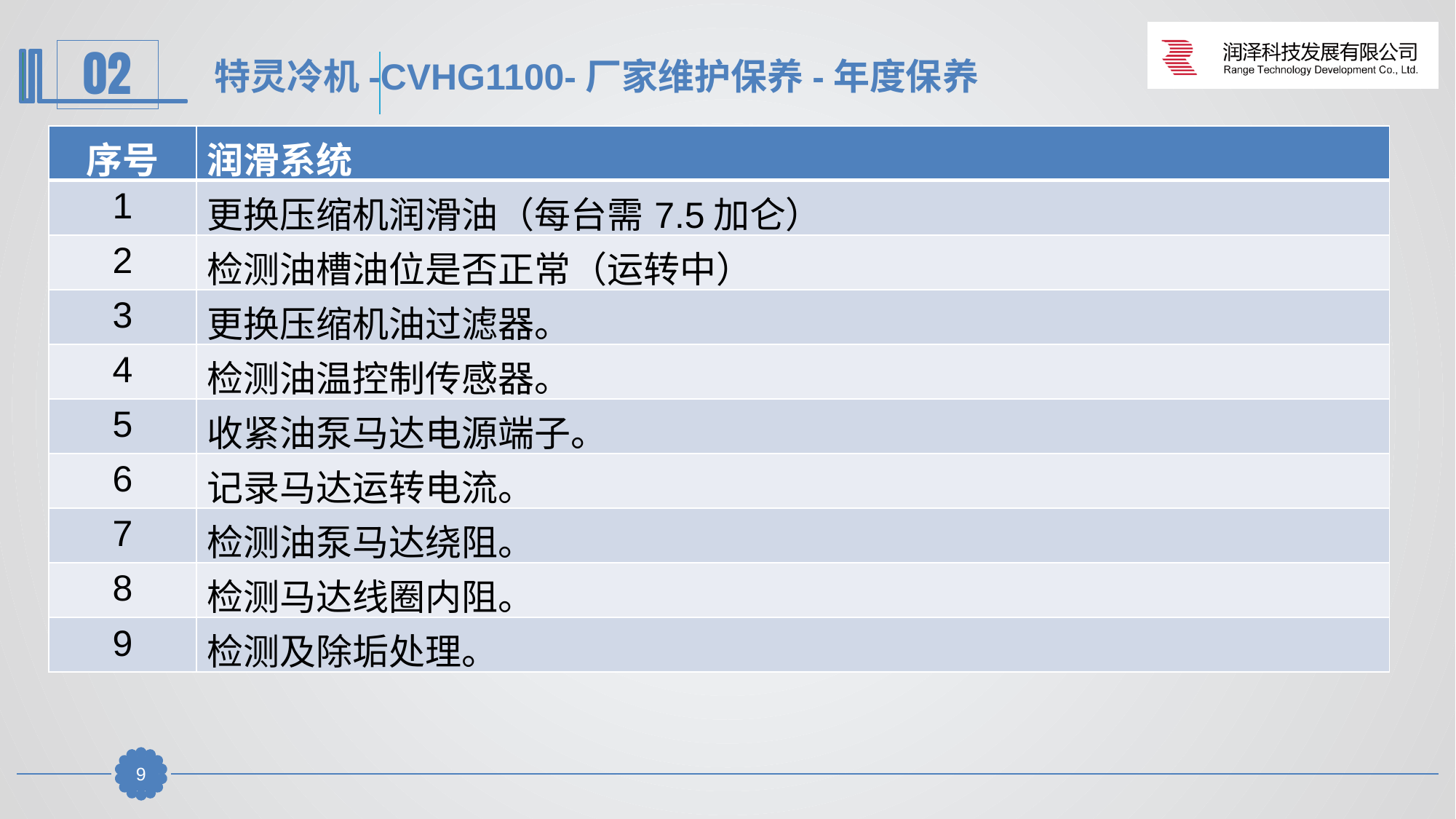

特灵冷机-CVHG1100-厂家维护保养-年度保养
| 序号 | 润滑系统 |
| --- | --- |
| 1 | 更换压缩机润滑油（每台需7.5加仑） |
| 2 | 检测油槽油位是否正常（运转中） |
| 3 | 更换压缩机油过滤器。 |
| 4 | 检测油温控制传感器。 |
| 5 | 收紧油泵马达电源端子。 |
| 6 | 记录马达运转电流。 |
| 7 | 检测油泵马达绕阻。 |
| 8 | 检测马达线圈内阻。 |
| 9 | 检测及除垢处理。 |
9